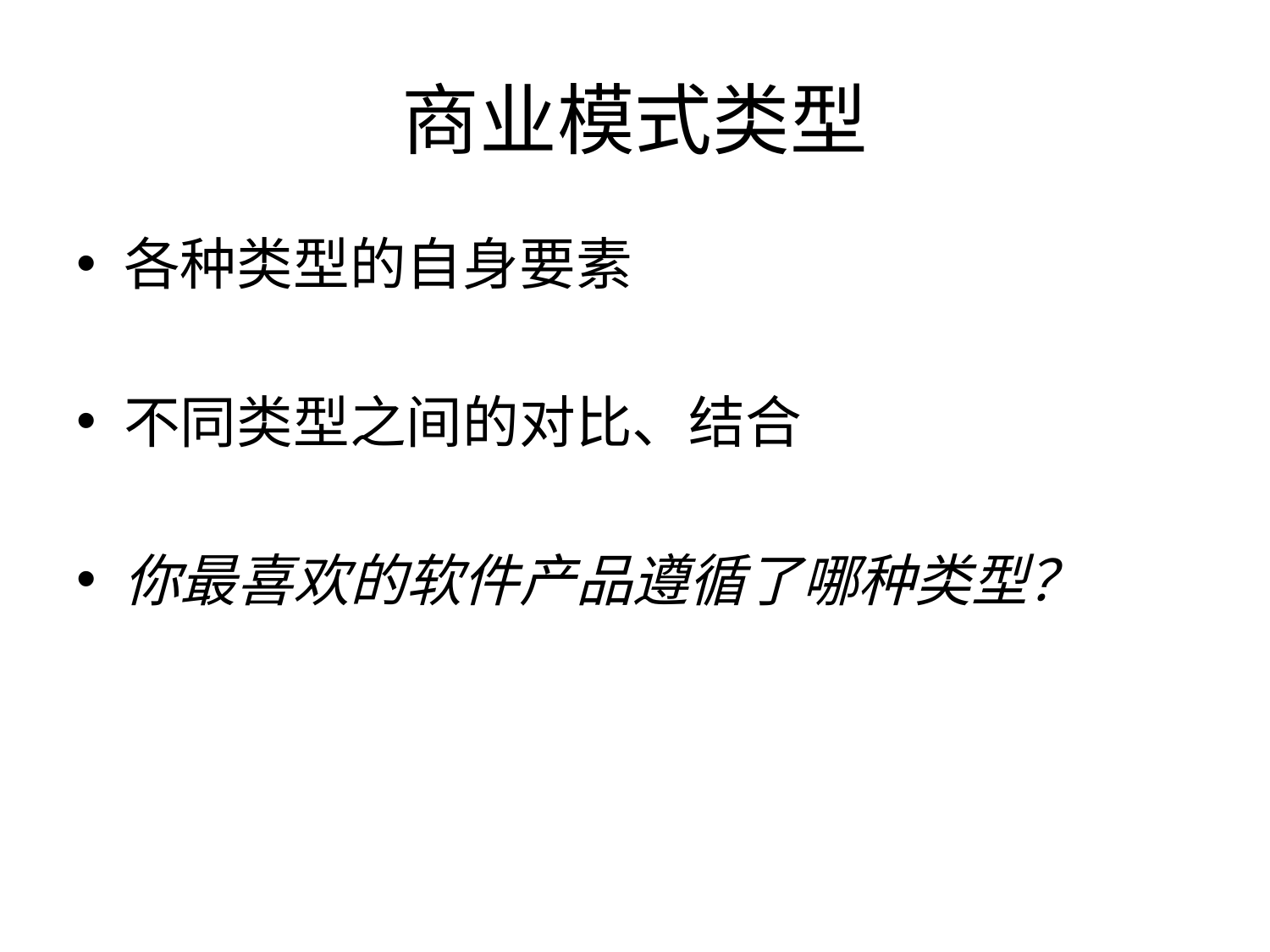

# 商业模式类型
各种类型的自身要素

不同类型之间的对比、结合

你最喜欢的软件产品遵循了哪种类型？